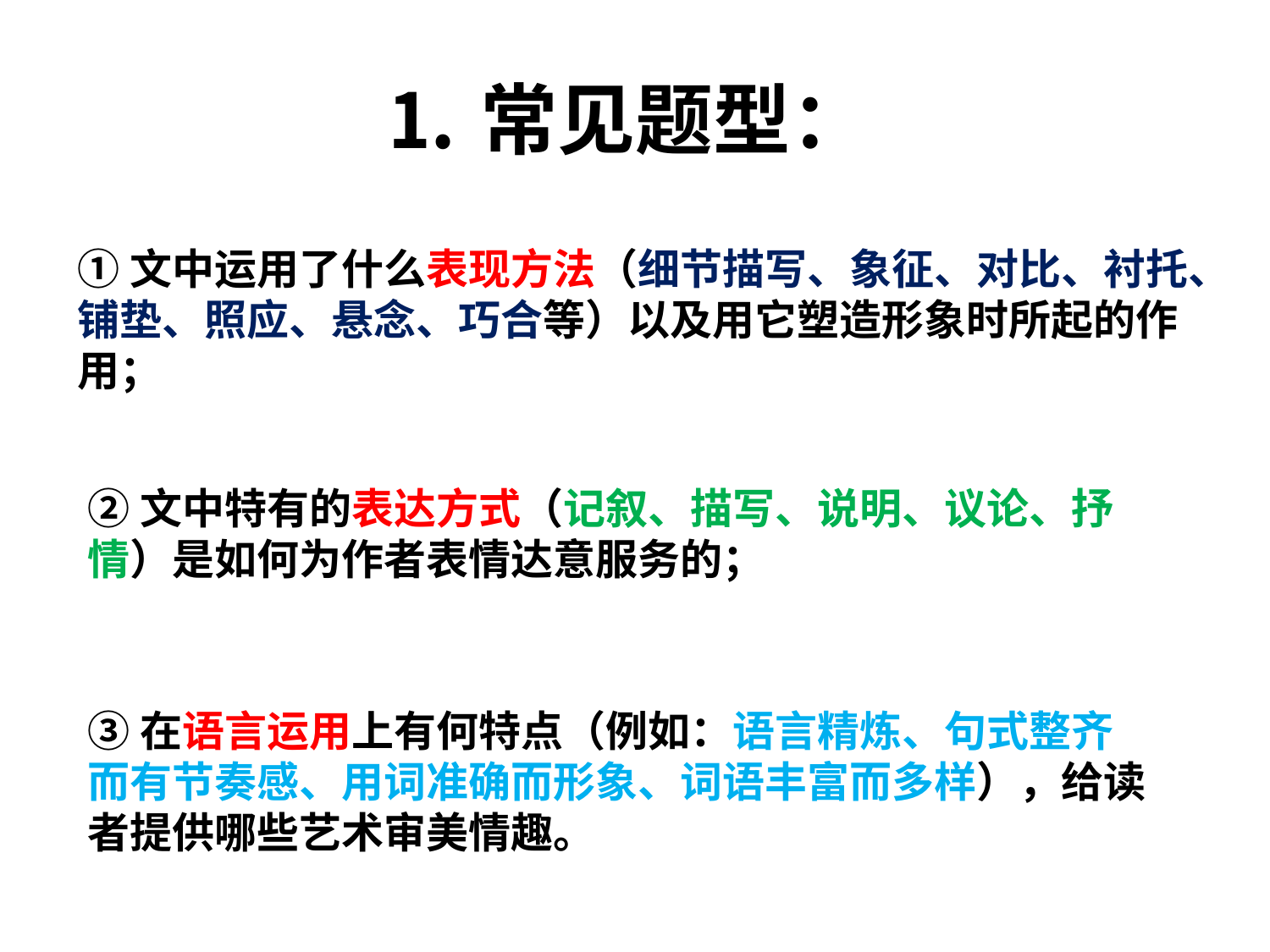

# ⒈常见题型：
①文中运用了什么表现方法（细节描写、象征、对比、衬托、铺垫、照应、悬念、巧合等）以及用它塑造形象时所起的作用；
②文中特有的表达方式（记叙、描写、说明、议论、抒情）是如何为作者表情达意服务的；
③在语言运用上有何特点（例如：语言精炼、句式整齐而有节奏感、用词准确而形象、词语丰富而多样），给读者提供哪些艺术审美情趣。